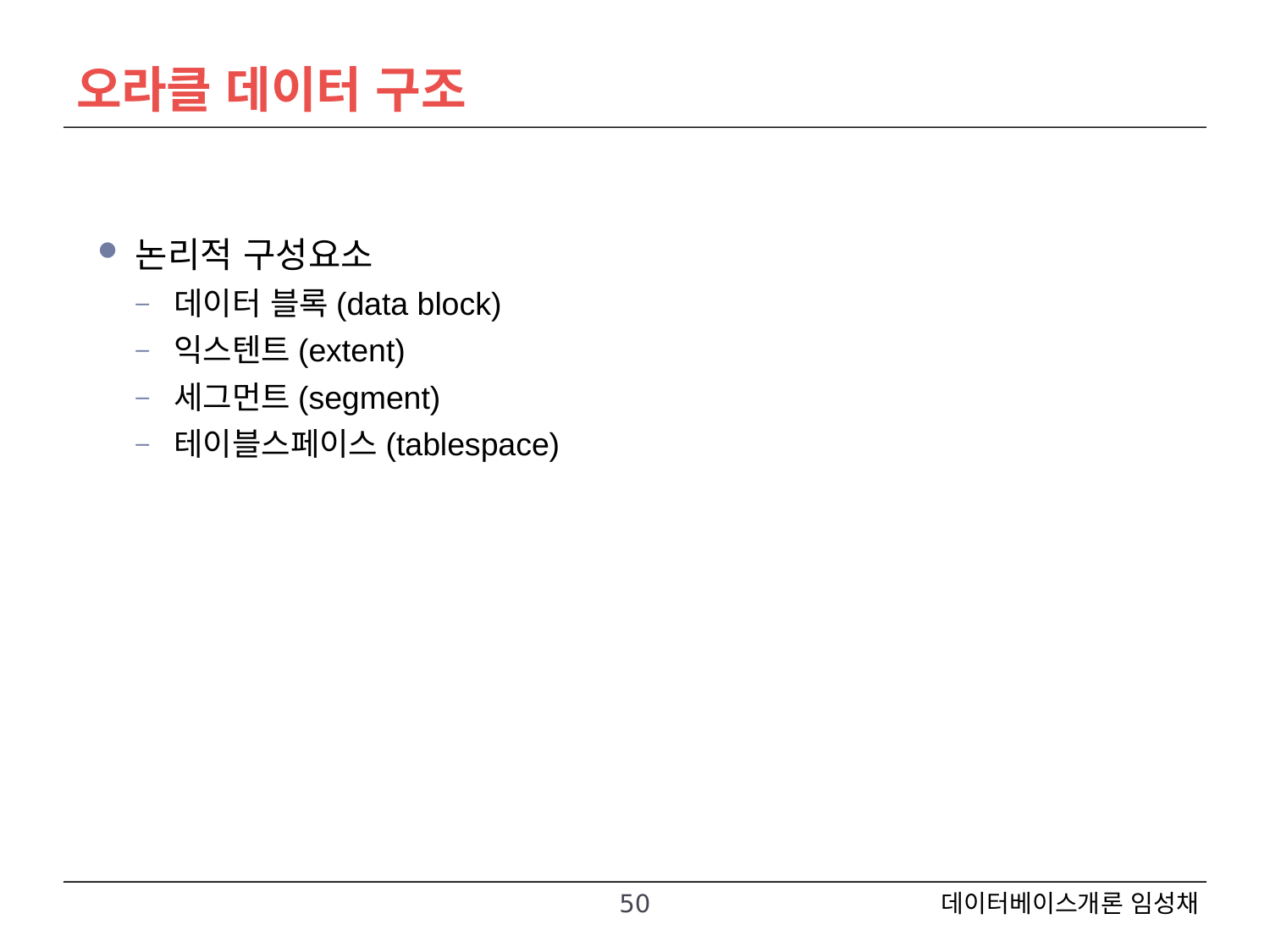

# 오라클 데이터 구조
논리적 구성요소
데이터 블록(data block)
익스텐트(extent)
세그먼트(segment)
테이블스페이스(tablespace)

50
데이터베이스개론 임성채